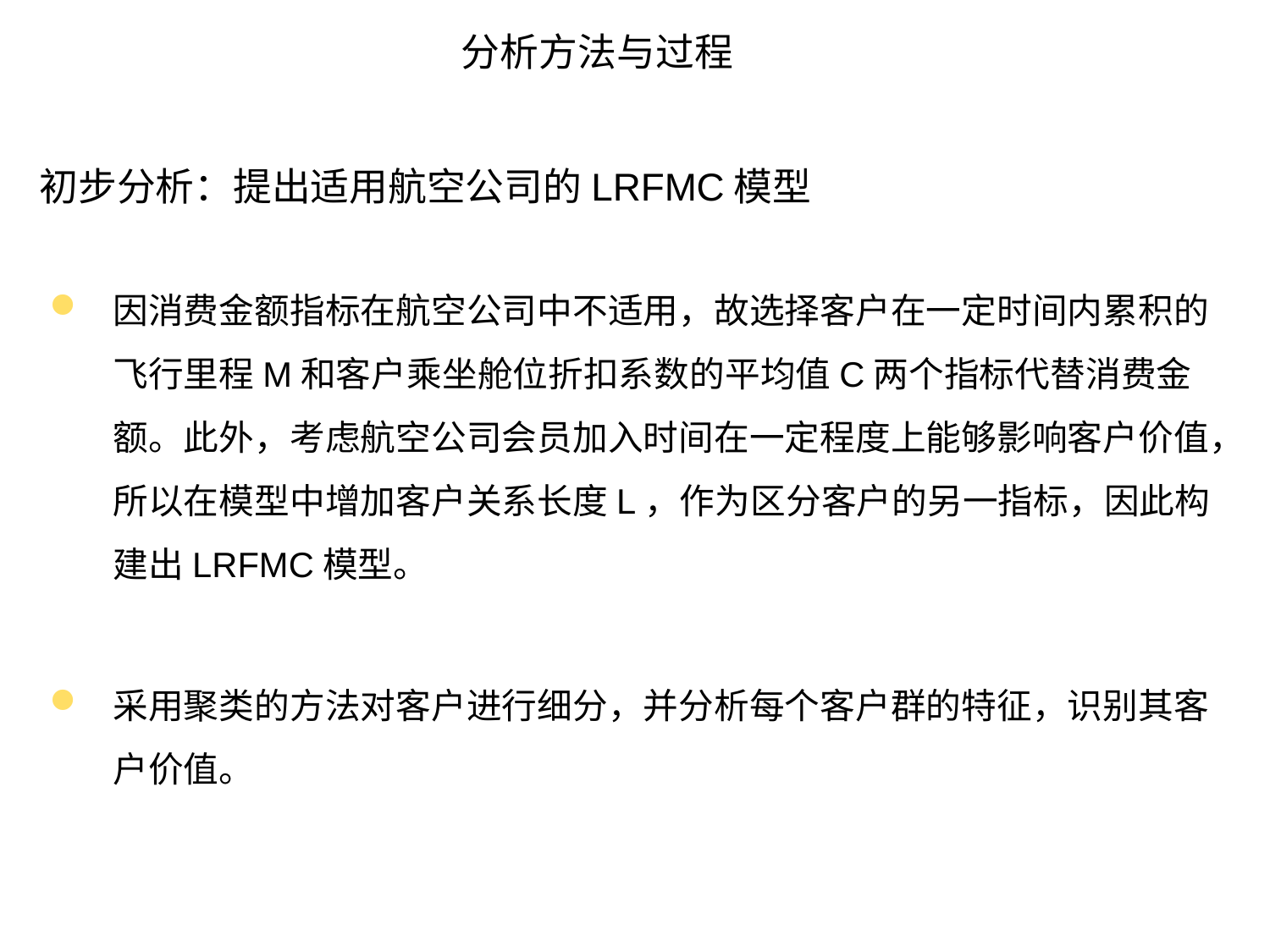

# 分析方法与过程

初步分析：提出适用航空公司的LRFMC模型
因消费金额指标在航空公司中不适用，故选择客户在一定时间内累积的飞行里程M和客户乘坐舱位折扣系数的平均值C两个指标代替消费金额。此外，考虑航空公司会员加入时间在一定程度上能够影响客户价值，所以在模型中增加客户关系长度L，作为区分客户的另一指标，因此构建出LRFMC模型。

采用聚类的方法对客户进行细分，并分析每个客户群的特征，识别其客户价值。